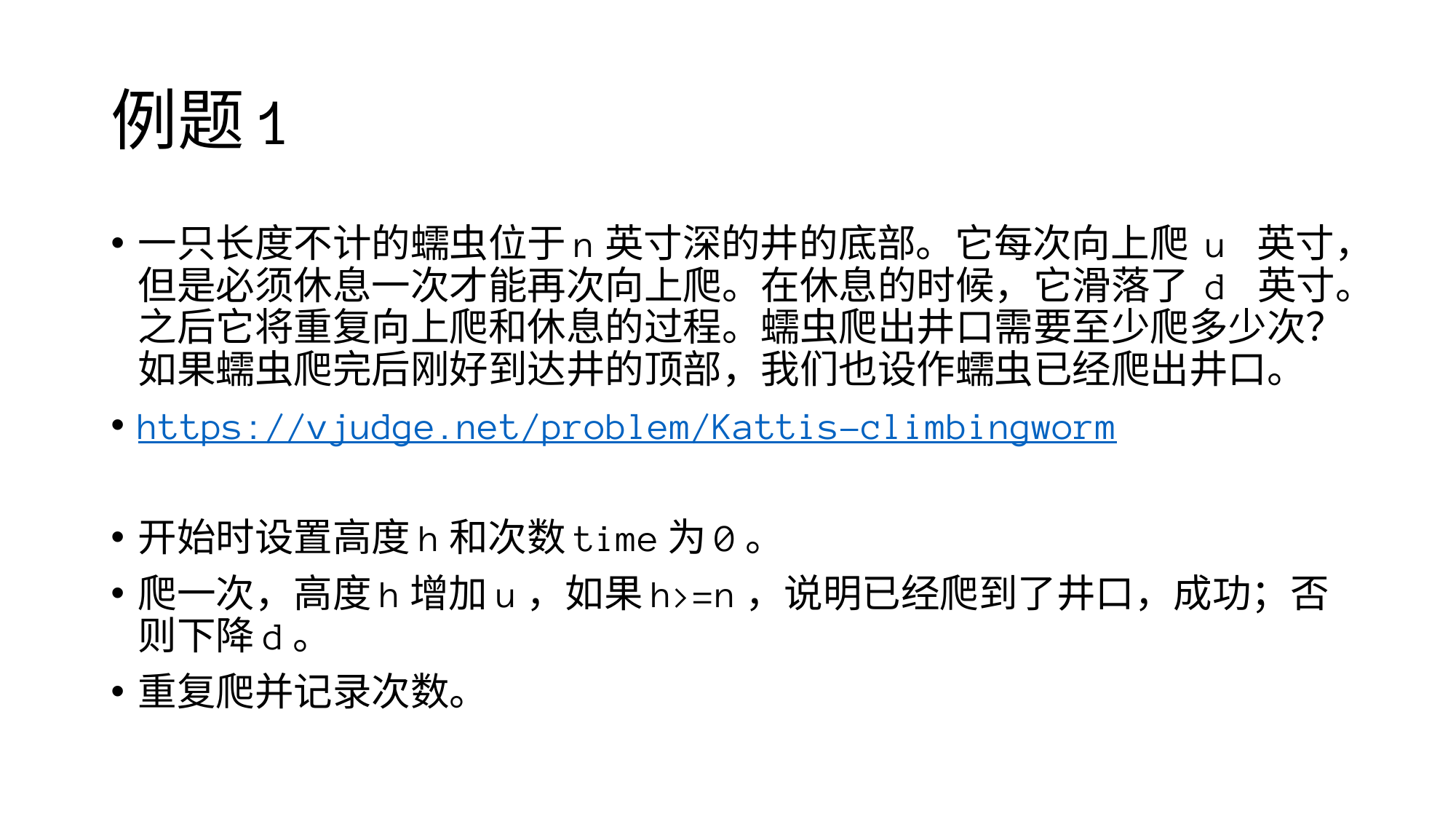

# 例题1
一只长度不计的蠕虫位于n英寸深的井的底部。它每次向上爬 u 英寸，但是必须休息一次才能再次向上爬。在休息的时候，它滑落了 d 英寸。之后它将重复向上爬和休息的过程。蠕虫爬出井口需要至少爬多少次？如果蠕虫爬完后刚好到达井的顶部，我们也设作蠕虫已经爬出井口。
https://vjudge.net/problem/Kattis-climbingworm

开始时设置高度h和次数time为0。
爬一次，高度h增加u，如果h>=n，说明已经爬到了井口，成功；否则下降d。
重复爬并记录次数。